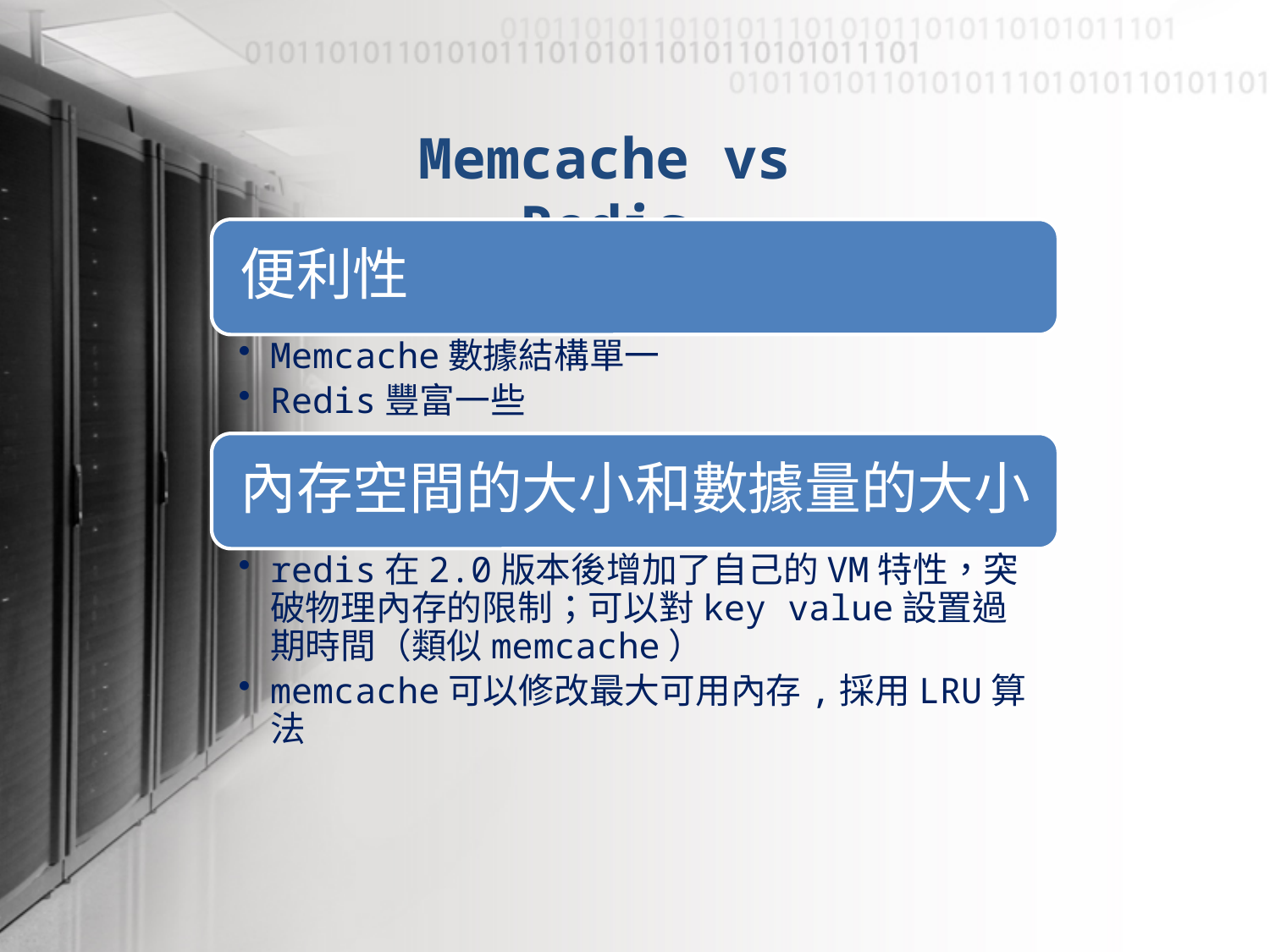

Memcache vs Redis
便利性
Memcache數據結構單一
Redis豐富一些
內存空間的大小和數據量的大小
redis在2.0版本後增加了自己的VM特性，突破物理內存的限制；可以對key value設置過期時間（類似memcache）
memcache可以修改最大可用內存,採用LRU算法